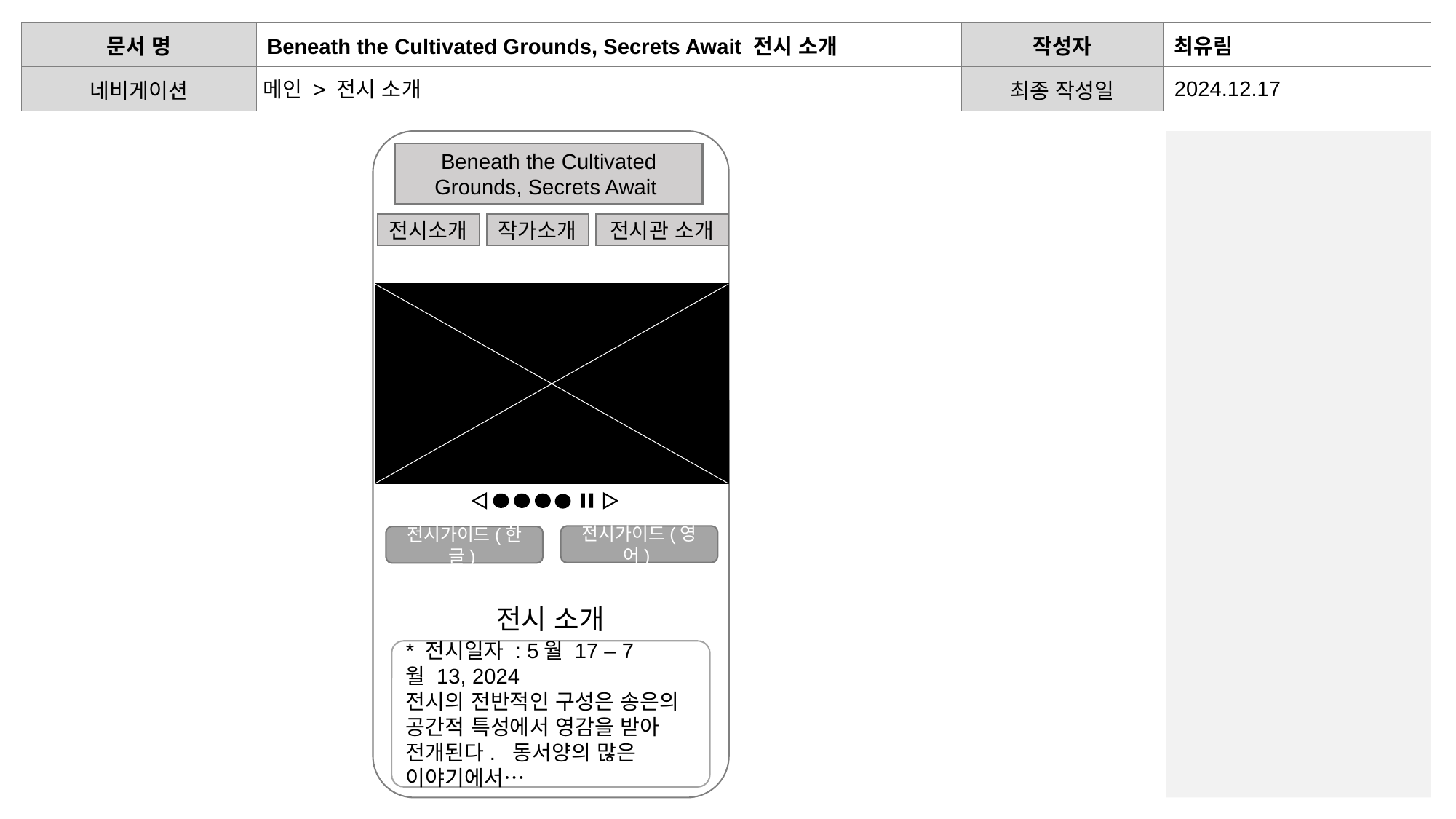

메인 > 전시 소개
Beneath the Cultivated Grounds, Secrets Await
전시소개
작가소개
전시관 소개

전시가이드(영어)
전시가이드(한글)
전시 소개
* 전시일자 : 5월 17 – 7월 13, 2024
전시의 전반적인 구성은 송은의 공간적 특성에서 영감을 받아 전개된다.  동서양의 많은 이야기에서…